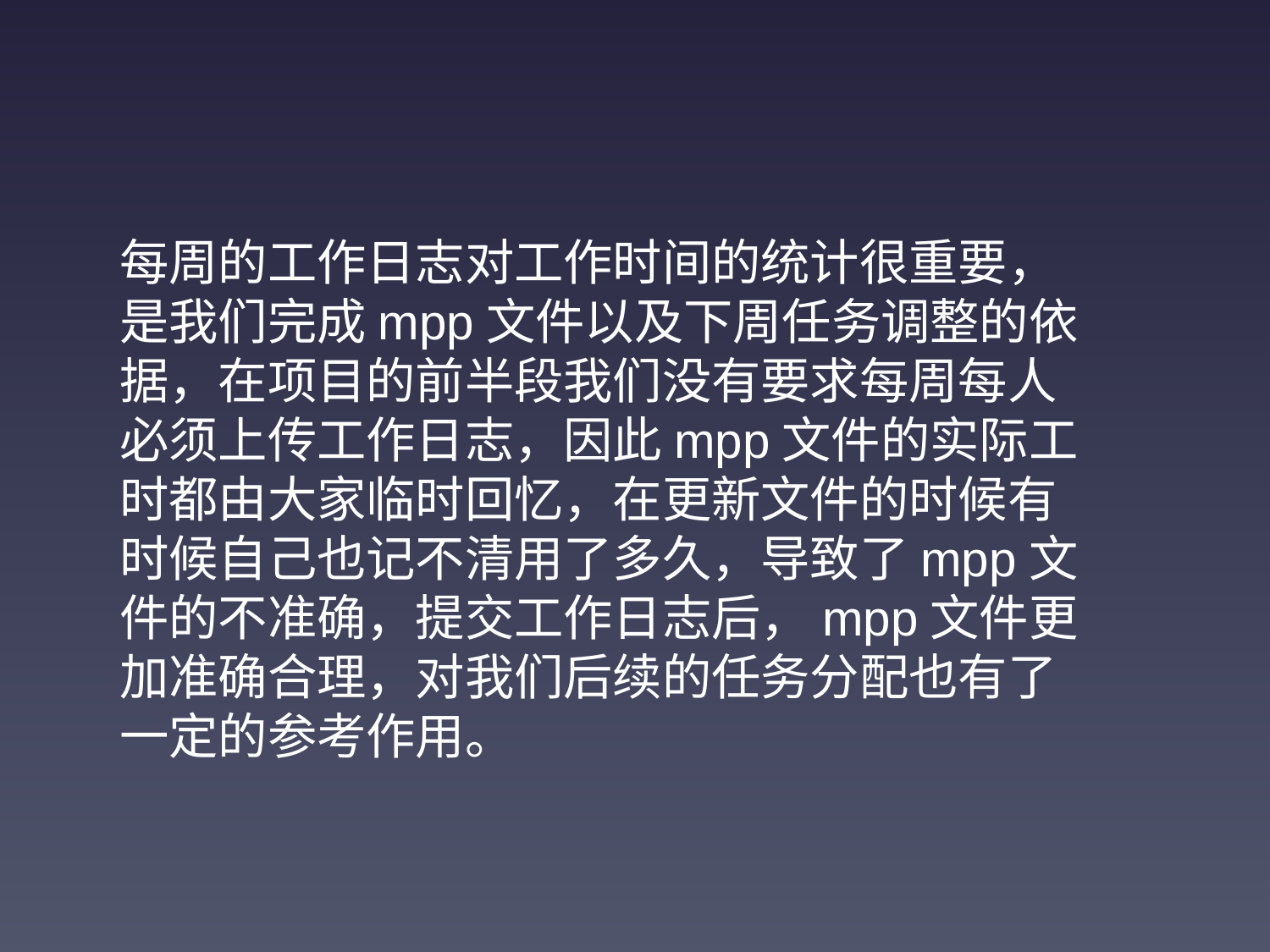

每周的工作日志对工作时间的统计很重要，是我们完成mpp文件以及下周任务调整的依据，在项目的前半段我们没有要求每周每人必须上传工作日志，因此mpp文件的实际工时都由大家临时回忆，在更新文件的时候有时候自己也记不清用了多久，导致了mpp文件的不准确，提交工作日志后，mpp文件更加准确合理，对我们后续的任务分配也有了一定的参考作用。